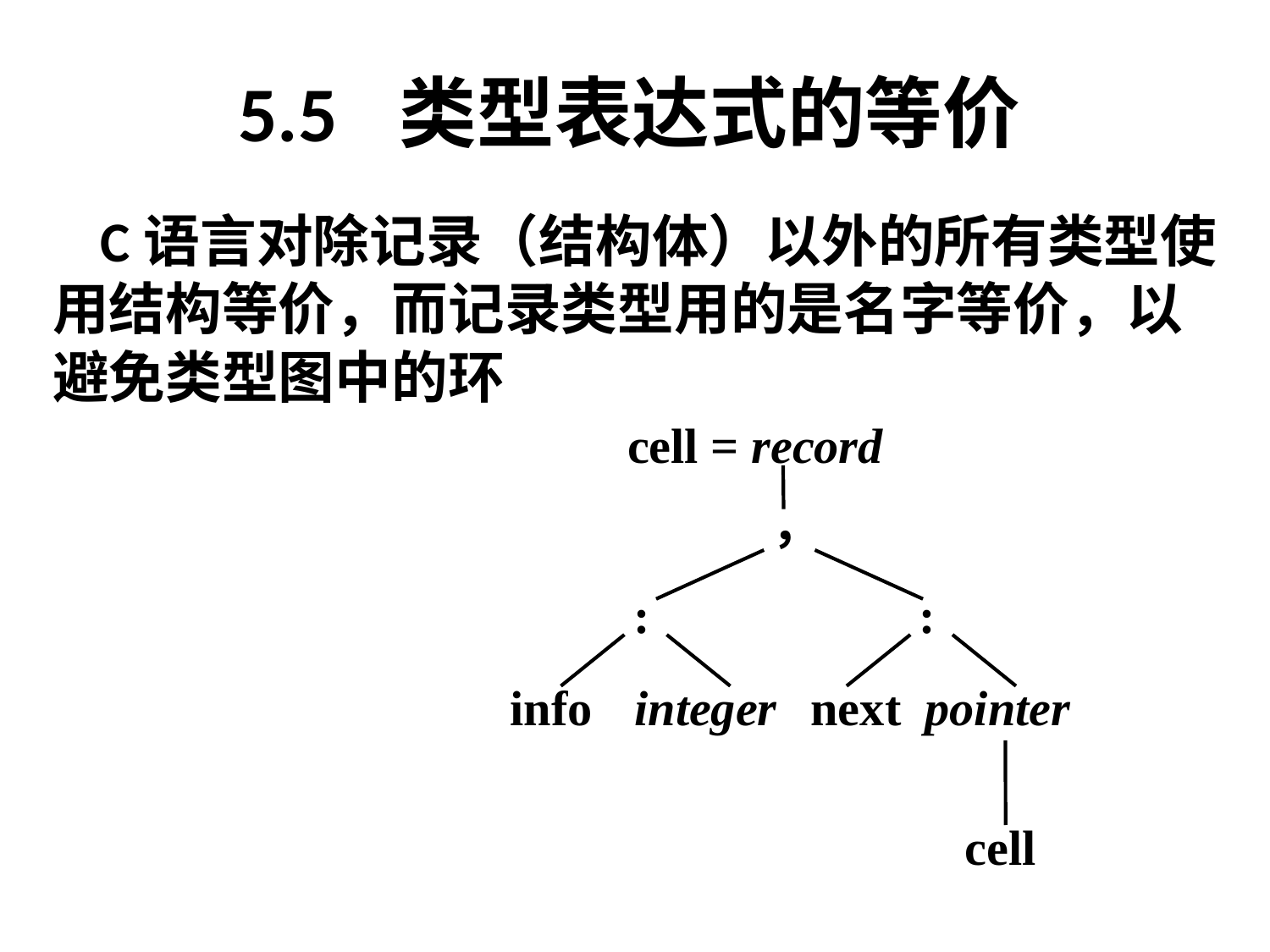

# 5.5  类型表达式的等价
 	C语言对除记录（结构体）以外的所有类型使
用结构等价，而记录类型用的是名字等价，以
避免类型图中的环
cell = record

，

:
:

info
integer
next
pointer

cell